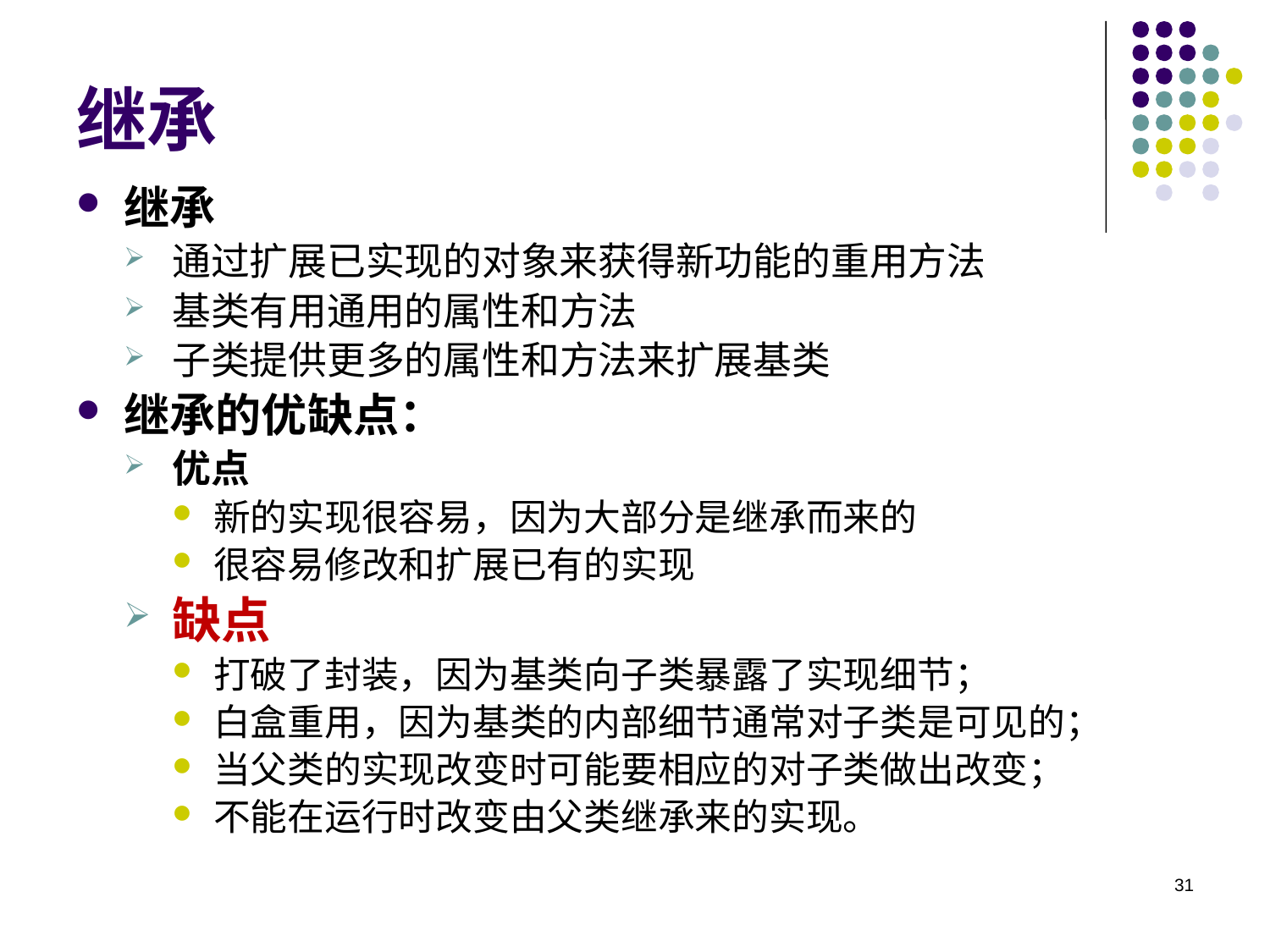

# 继承
继承
通过扩展已实现的对象来获得新功能的重用方法
基类有用通用的属性和方法
子类提供更多的属性和方法来扩展基类
继承的优缺点：
优点
新的实现很容易，因为大部分是继承而来的
很容易修改和扩展已有的实现
缺点
打破了封装，因为基类向子类暴露了实现细节；
白盒重用，因为基类的内部细节通常对子类是可见的；
当父类的实现改变时可能要相应的对子类做出改变；
不能在运行时改变由父类继承来的实现。

31